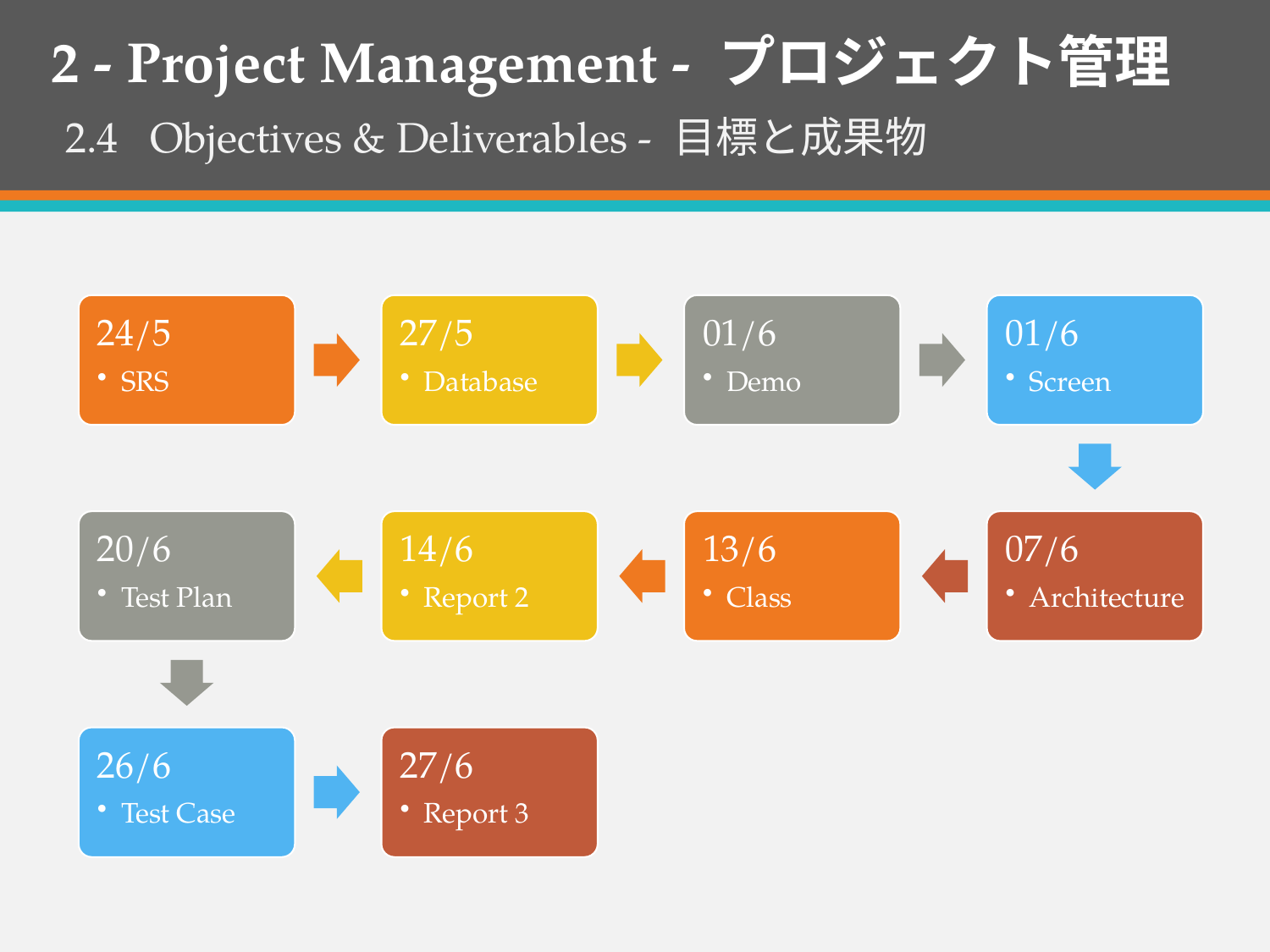

2 - Project Management - プロジェクト管理
2.4   Objectives & Deliverables - 目標と成果物
24/5
SRS

27/5
Database

01/6
Demo

01/6
Screen

07/6
Architecture

13/6
Class

14/6
Report 2

20/6
Test Plan

26/6
Test Case

27/6
Report 3